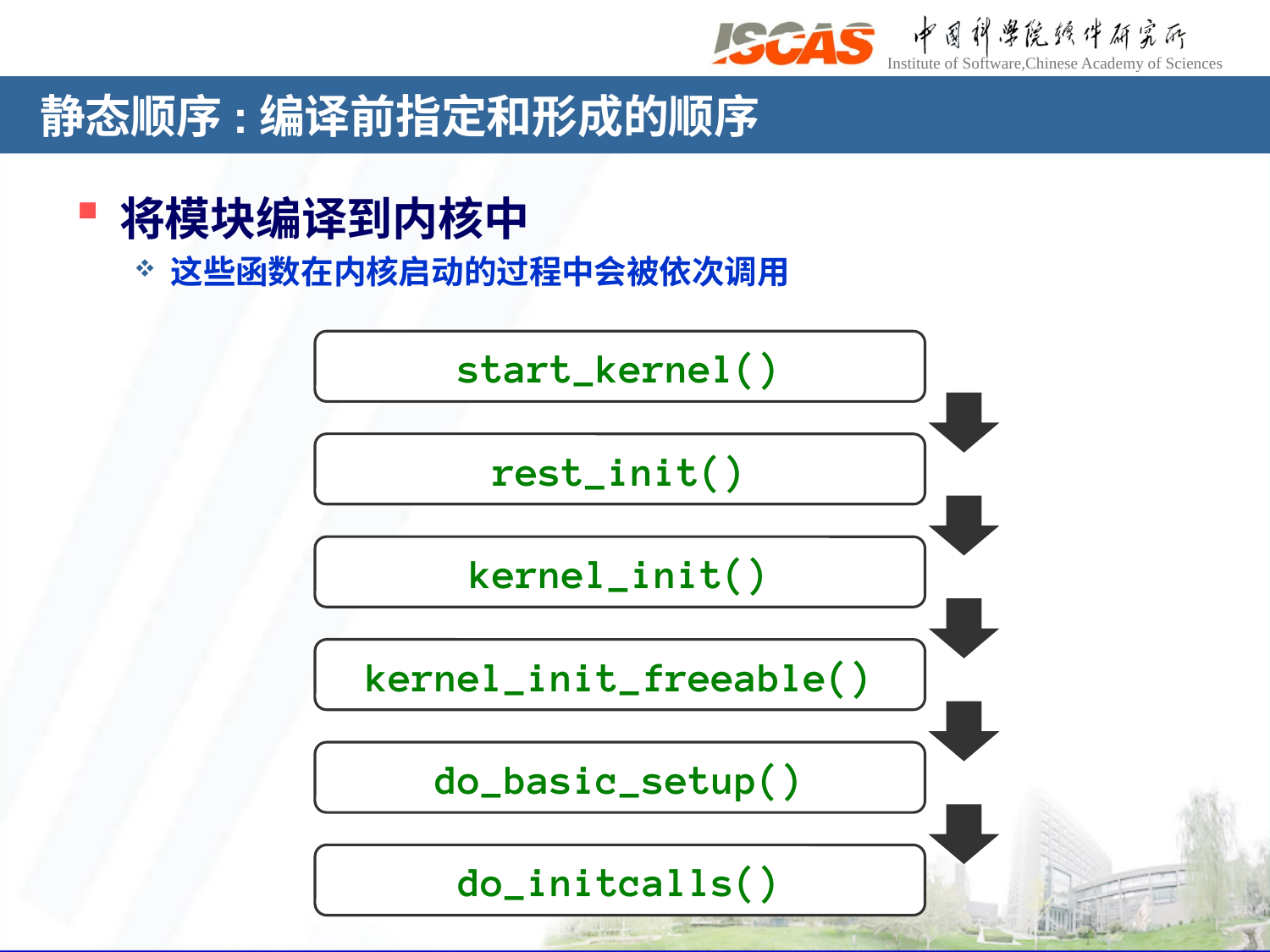

# 静态顺序:编译前指定和形成的顺序
将模块编译到内核中
这些函数在内核启动的过程中会被依次调用
start_kernel()

rest_init()

kernel_init()

kernel_init_freeable()

do_basic_setup()

do_initcalls()